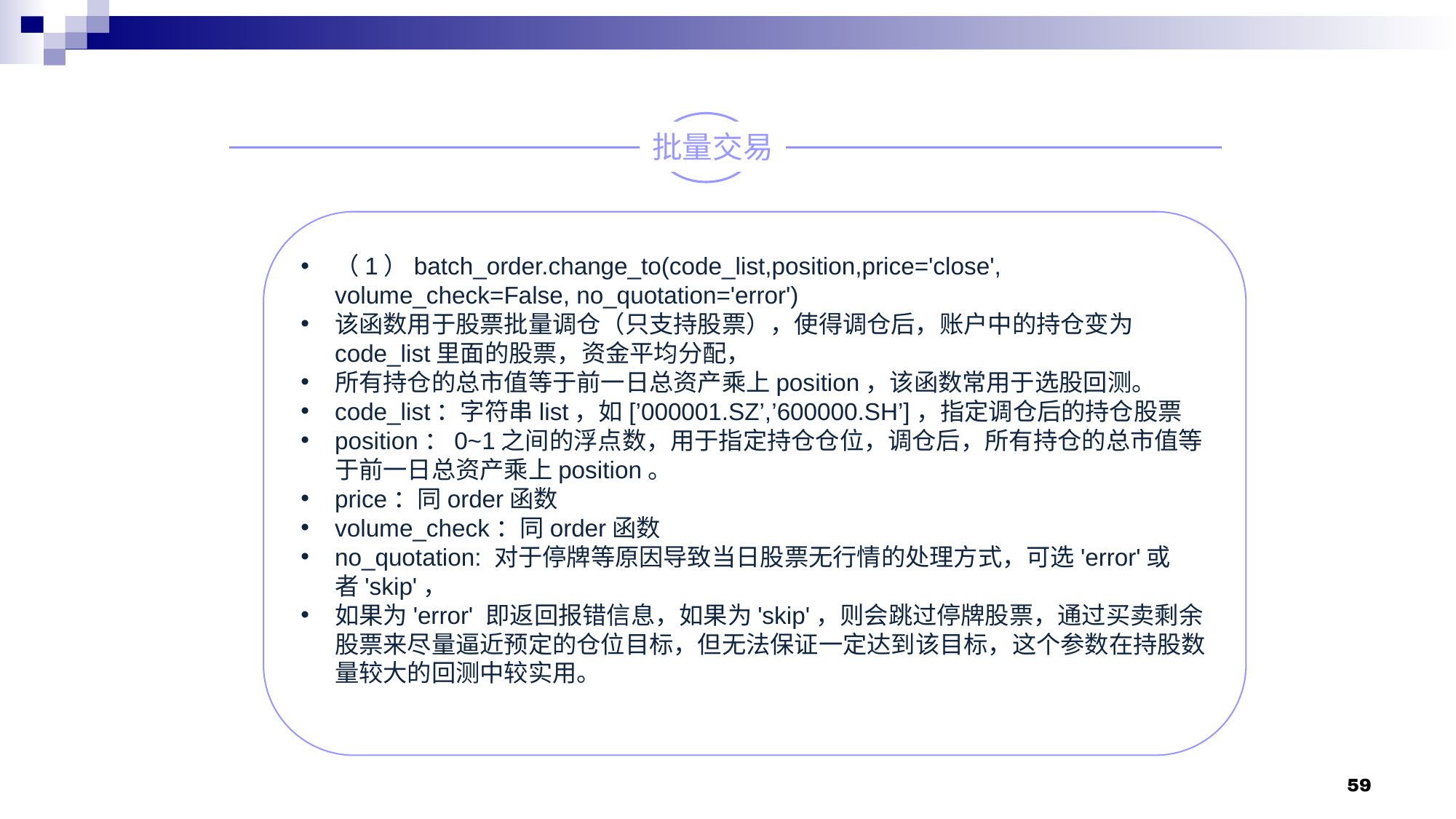

批量交易
（1）batch_order.change_to(code_list,position,price='close', volume_check=False, no_quotation='error')
该函数用于股票批量调仓（只支持股票），使得调仓后，账户中的持仓变为code_list里面的股票，资金平均分配，
所有持仓的总市值等于前一日总资产乘上position，该函数常用于选股回测。
code_list：字符串list，如[’000001.SZ’,’600000.SH’]，指定调仓后的持仓股票
position：0~1之间的浮点数，用于指定持仓仓位，调仓后，所有持仓的总市值等于前一日总资产乘上position。
price：同order函数
volume_check：同order函数
no_quotation: 对于停牌等原因导致当日股票无行情的处理方式，可选'error'或者'skip'，
如果为'error' 即返回报错信息，如果为'skip'，则会跳过停牌股票，通过买卖剩余股票来尽量逼近预定的仓位目标，但无法保证一定达到该目标，这个参数在持股数量较大的回测中较实用。

59